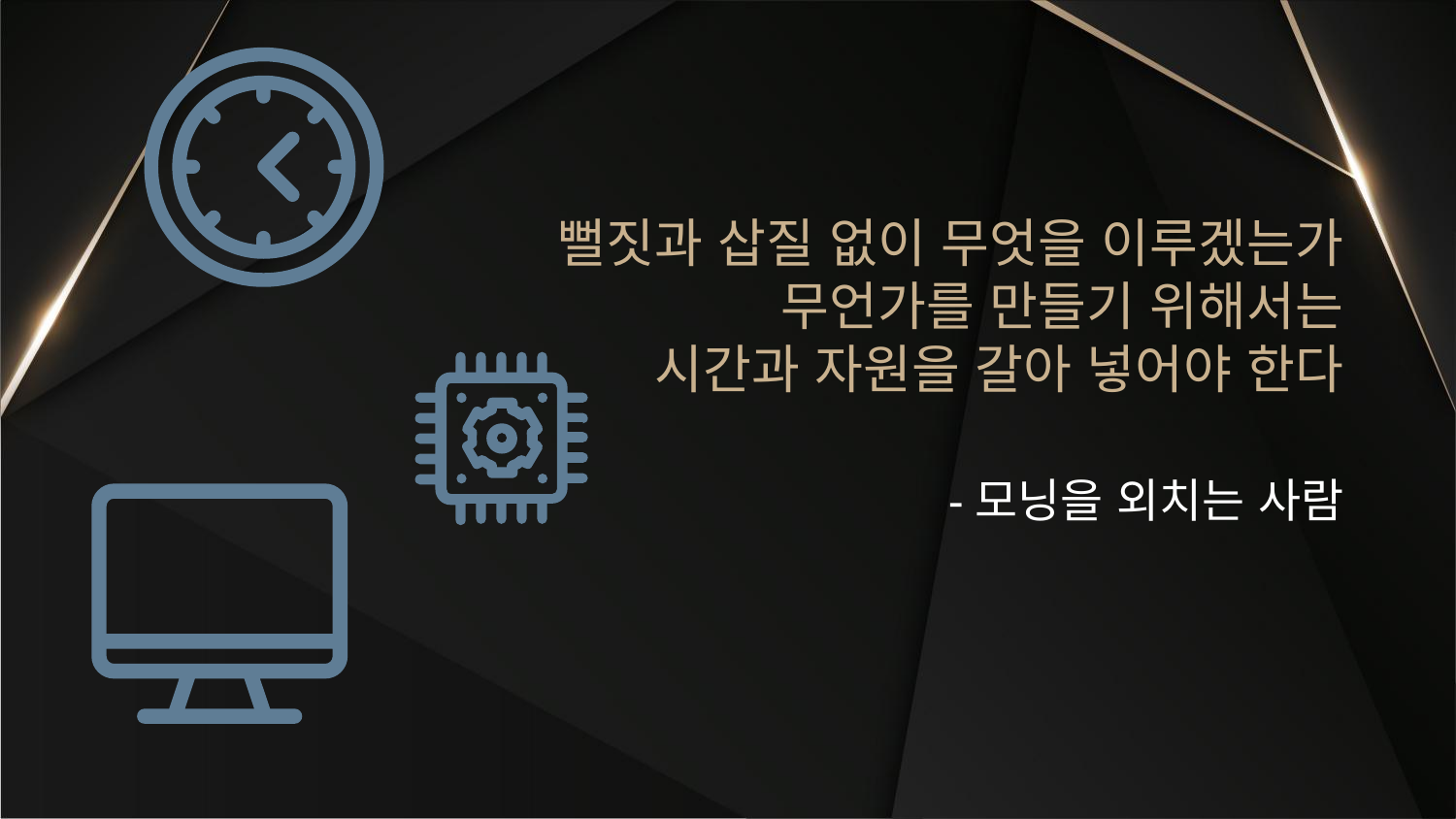

뻘짓과 삽질 없이 무엇을 이루겠는가
무언가를 만들기 위해서는
시간과 자원을 갈아 넣어야 한다

# -모닝을 외치는 사람